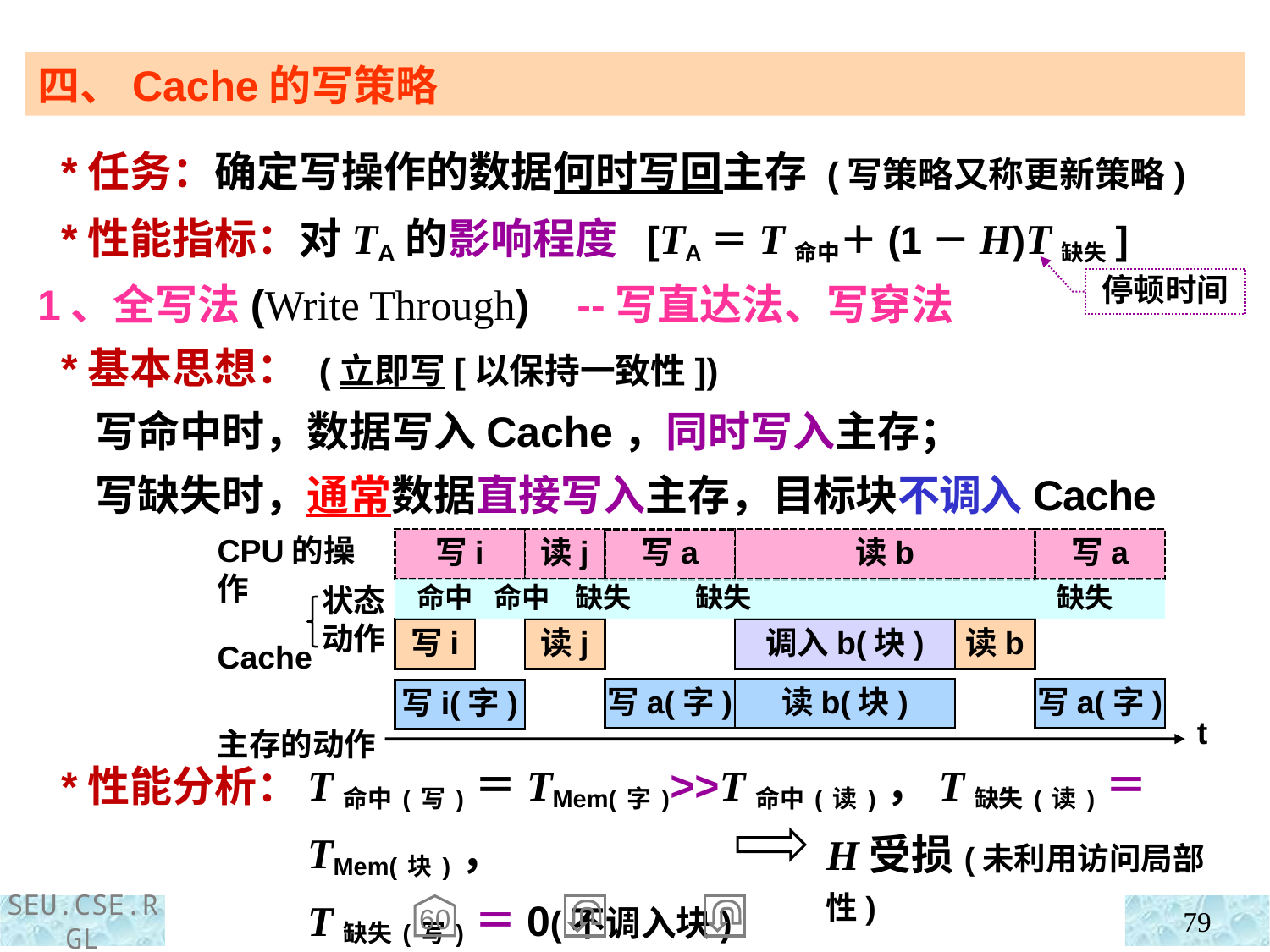

四、Cache的写策略
  *任务：确定写操作的数据何时写回主存 (写策略又称更新策略)
  *性能指标：对TA的影响程度  [TA＝T命中＋(1－H)T缺失]
1、全写法(Write Through)    --写直达法、写穿法
  *基本思想： (立即写[以保持一致性])
     写命中时，数据写入Cache，同时写入主存；
     写缺失时，通常数据直接写入主存，目标块不调入Cache

  *性能分析：
停顿时间
写i
读j
读b
CPU的操 作

Cache

主存的动作
写a
  命中    命中    缺失          缺失
状态
动作

调入b(块)
写i
读j
读b
写a(字)
读b(块)
写i(字)
t

写a
  缺失
写a(字)
T命中(写)＝TMem(字)>>T命中(读)，T缺失(读)＝TMem(块)，
T缺失(写)＝0(不调入块)
H受损(未利用访问局部性)

60

79